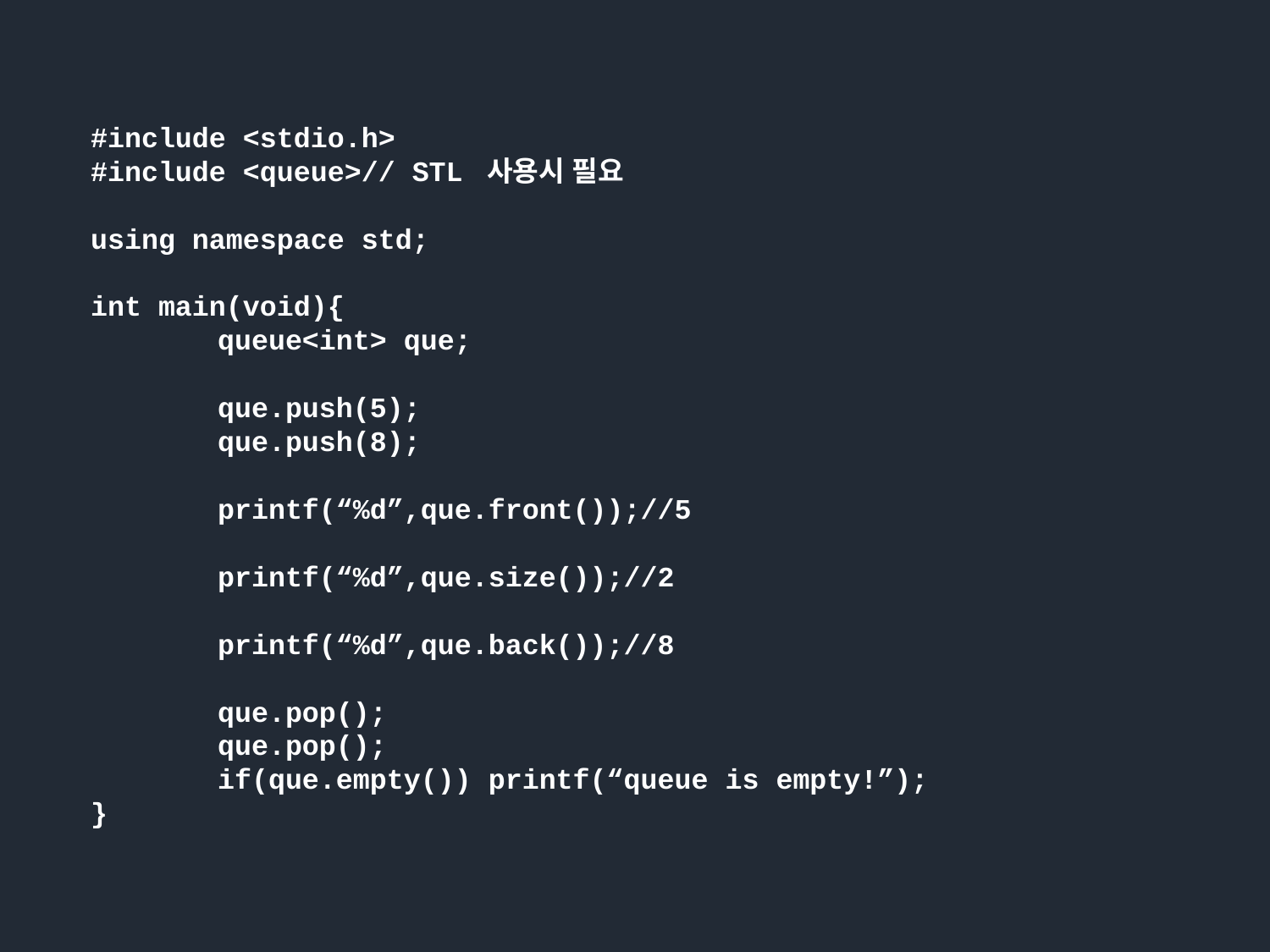

#include <stdio.h>
#include <queue>// STL 사용시 필요

using namespace std;

int main(void){
	queue<int> que;

	que.push(5);
	que.push(8);

	printf(“%d”,que.front());//5

	printf(“%d”,que.size());//2

	printf(“%d”,que.back());//8

	que.pop();
	que.pop();
	if(que.empty()) printf(“queue is empty!”);
}